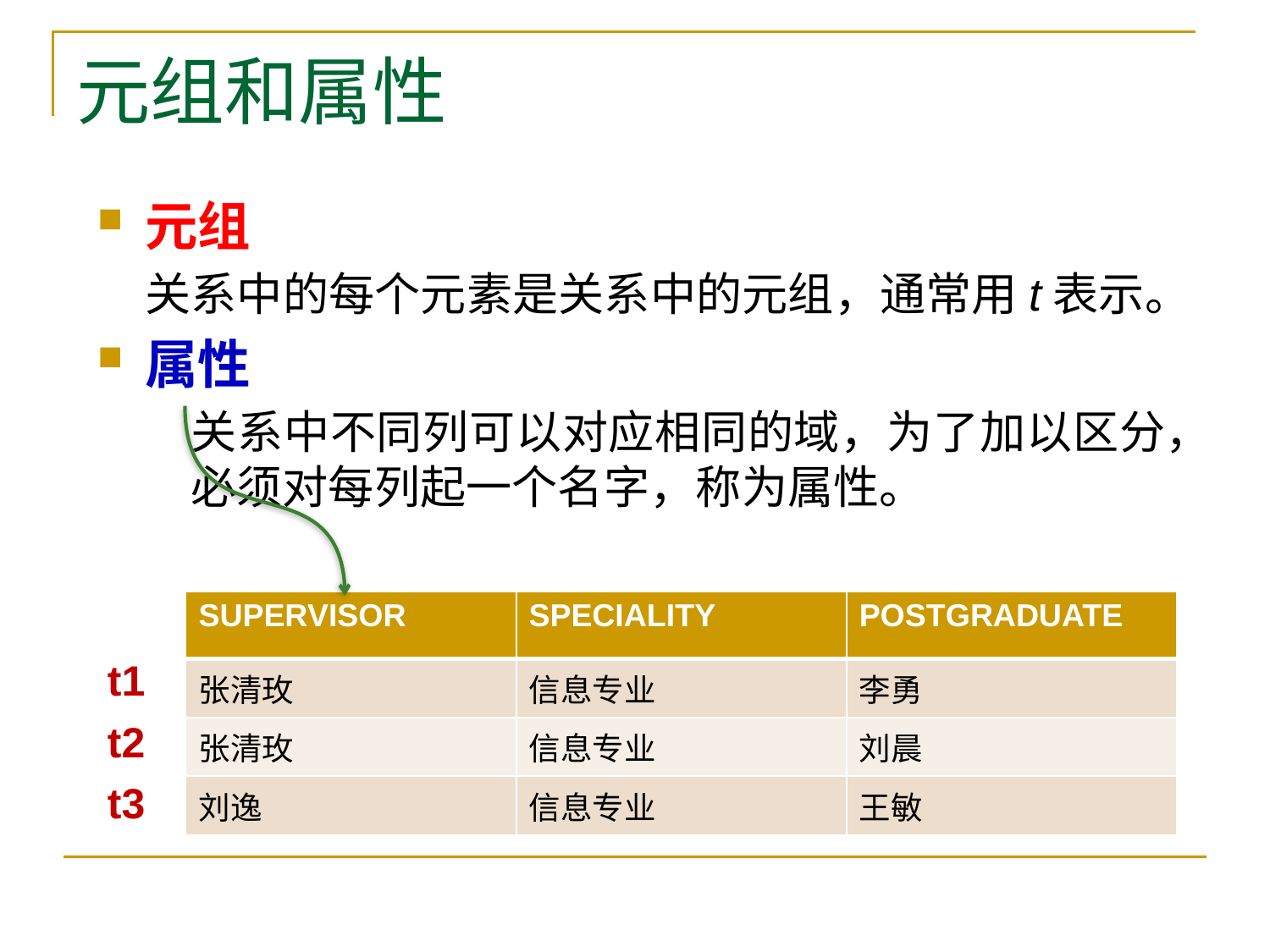

# 元组和属性
元组
关系中的每个元素是关系中的元组，通常用t表示。
属性
	关系中不同列可以对应相同的域，为了加以区分，必须对每列起一个名字，称为属性。
| SUPERVISOR | SPECIALITY | POSTGRADUATE |
| --- | --- | --- |
| 张清玫 | 信息专业 | 李勇 |
| 张清玫 | 信息专业 | 刘晨 |
| 刘逸 | 信息专业 | 王敏 |
t1
t2
t3